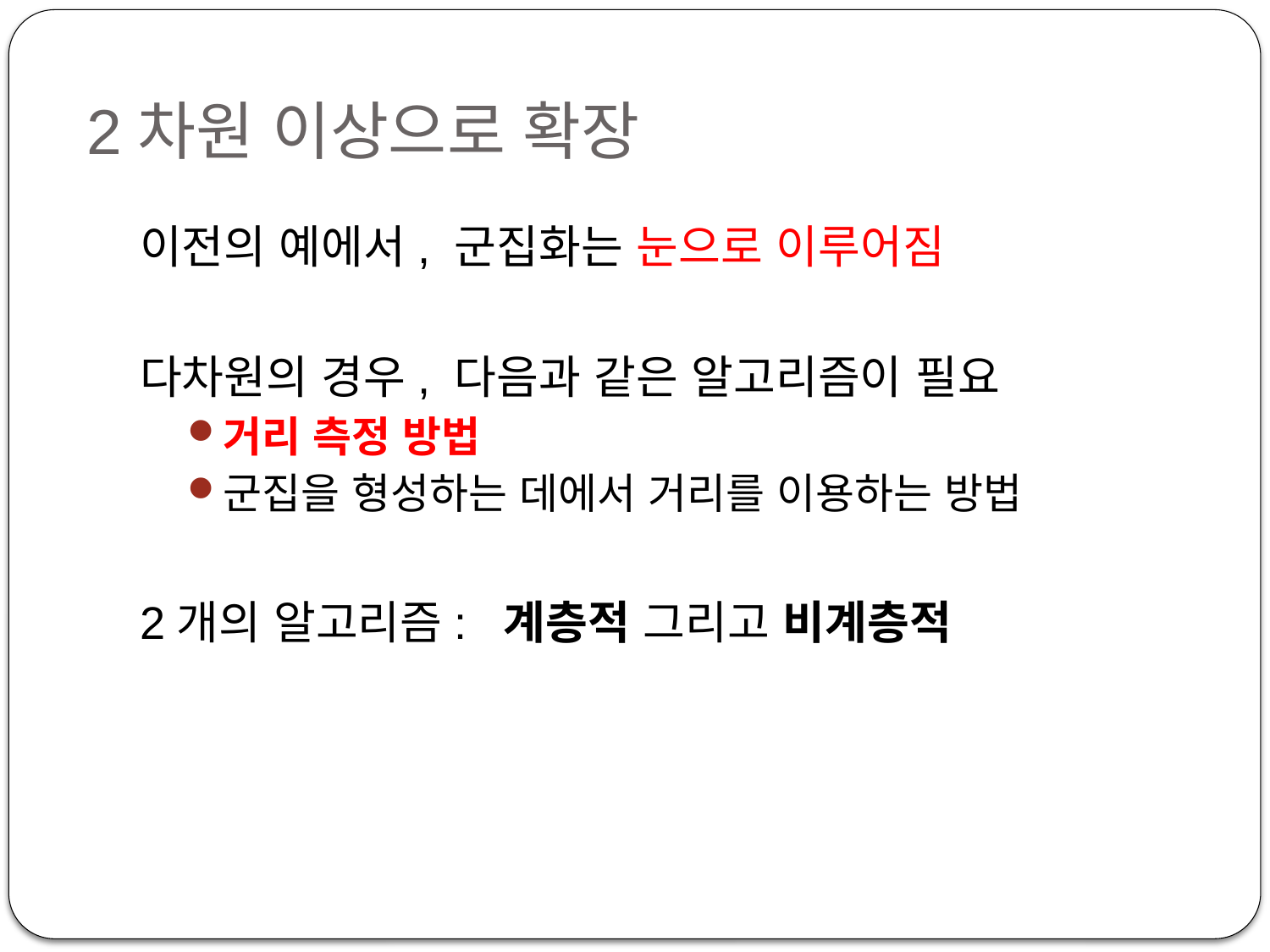

# 2차원 이상으로 확장
이전의 예에서, 군집화는 눈으로 이루어짐

다차원의 경우, 다음과 같은 알고리즘이 필요
거리 측정 방법
군집을 형성하는 데에서 거리를 이용하는 방법

2개의 알고리즘:  계층적 그리고 비계층적